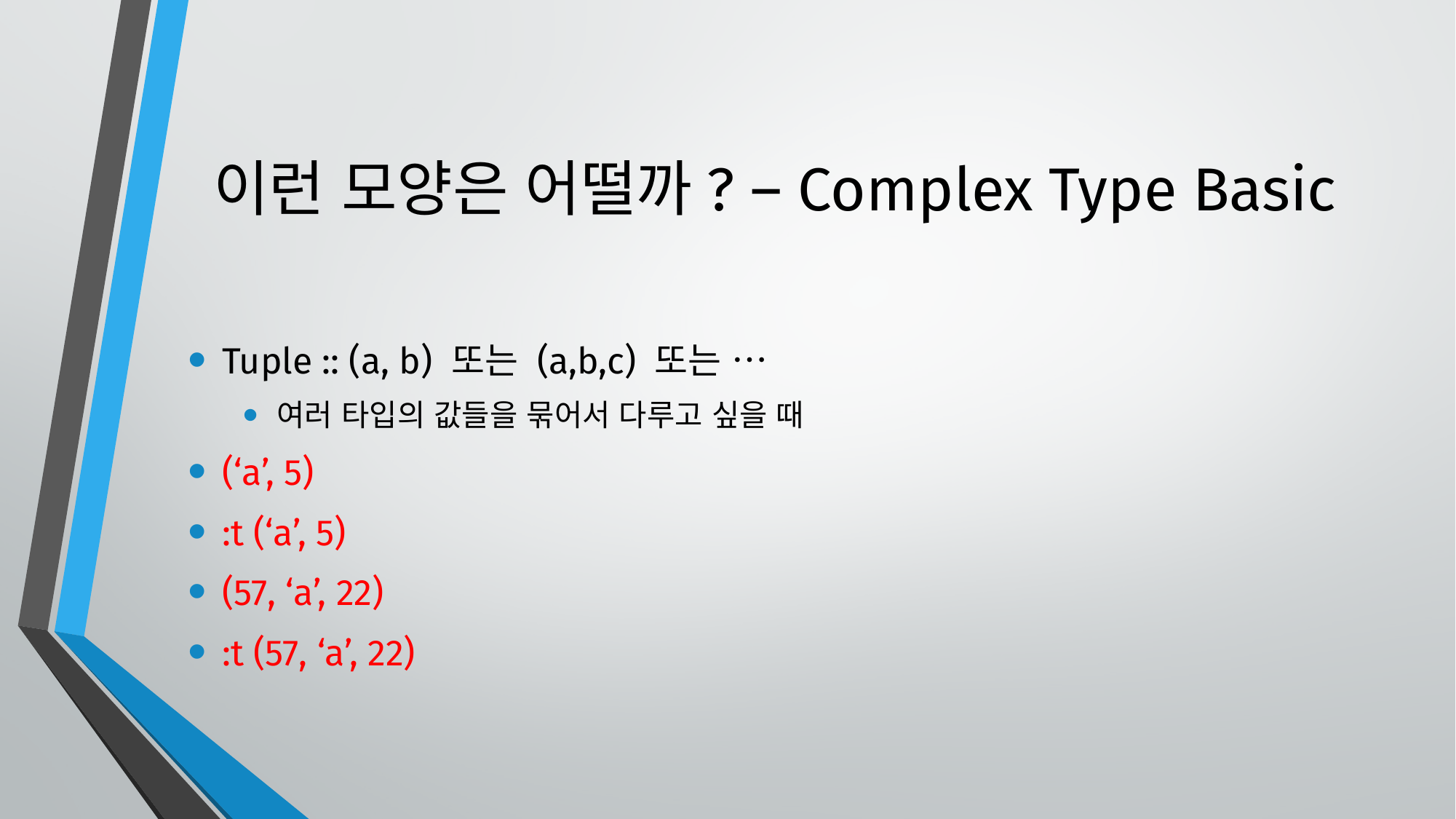

# 이런 모양은 어떨까? – Complex Type Basic
Tuple :: (a, b) 또는 (a,b,c) 또는 …
여러 타입의 값들을 묶어서 다루고 싶을 때
(‘a’, 5)
:t (‘a’, 5)
(57, ‘a’, 22)
:t (57, ‘a’, 22)